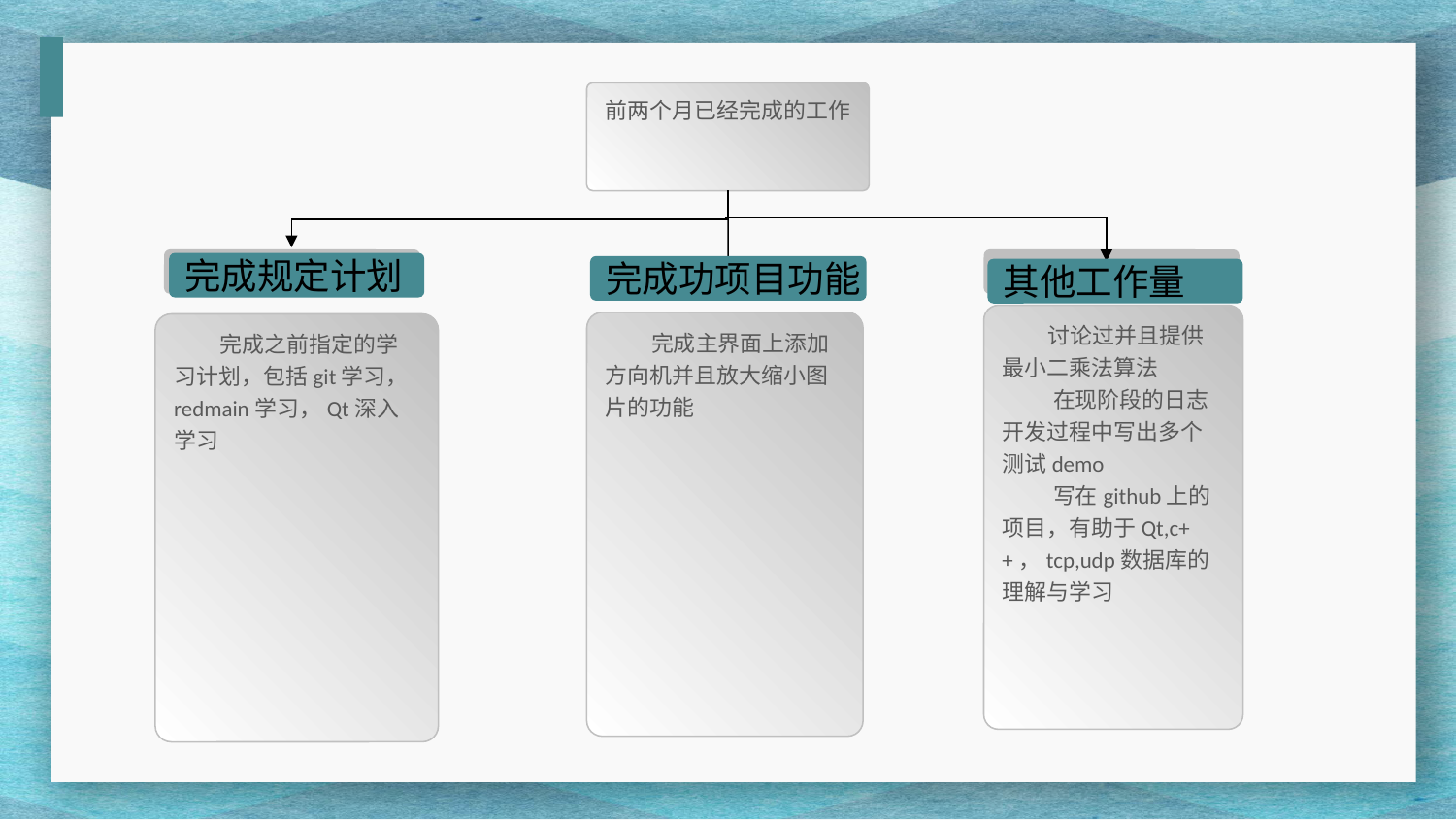

前两个月已经完成的工作
完成前两月计划

单击添加
完成规定计划
完成功项目功能
其他工作量
        讨论过并且提供最小二乘法算法
         在现阶段的日志开发过程中写出多个测试demo
         写在github上的项目，有助于Qt,c++，tcp,udp数据库的理解与学习
        完成主界面上添加方向机并且放大缩小图片的功能
        完成之前指定的学习计划，包括git学习，redmain学习，Qt深入学习